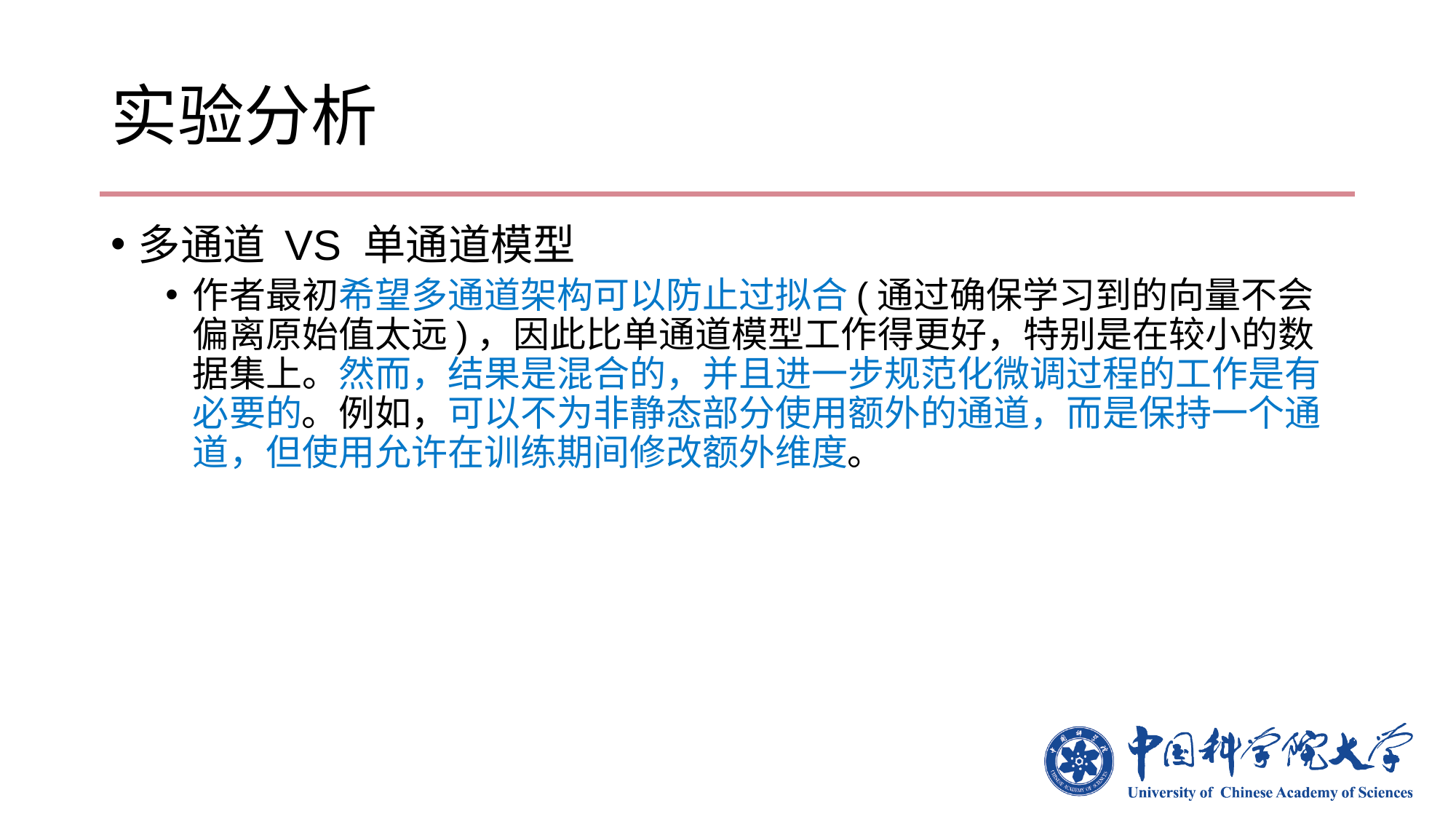

# 实验分析
多通道 VS 单通道模型
作者最初希望多通道架构可以防止过拟合(通过确保学习到的向量不会偏离原始值太远)，因此比单通道模型工作得更好，特别是在较小的数据集上。然而，结果是混合的，并且进一步规范化微调过程的工作是有必要的。例如，可以不为非静态部分使用额外的通道，而是保持一个通道，但使用允许在训练期间修改额外维度。